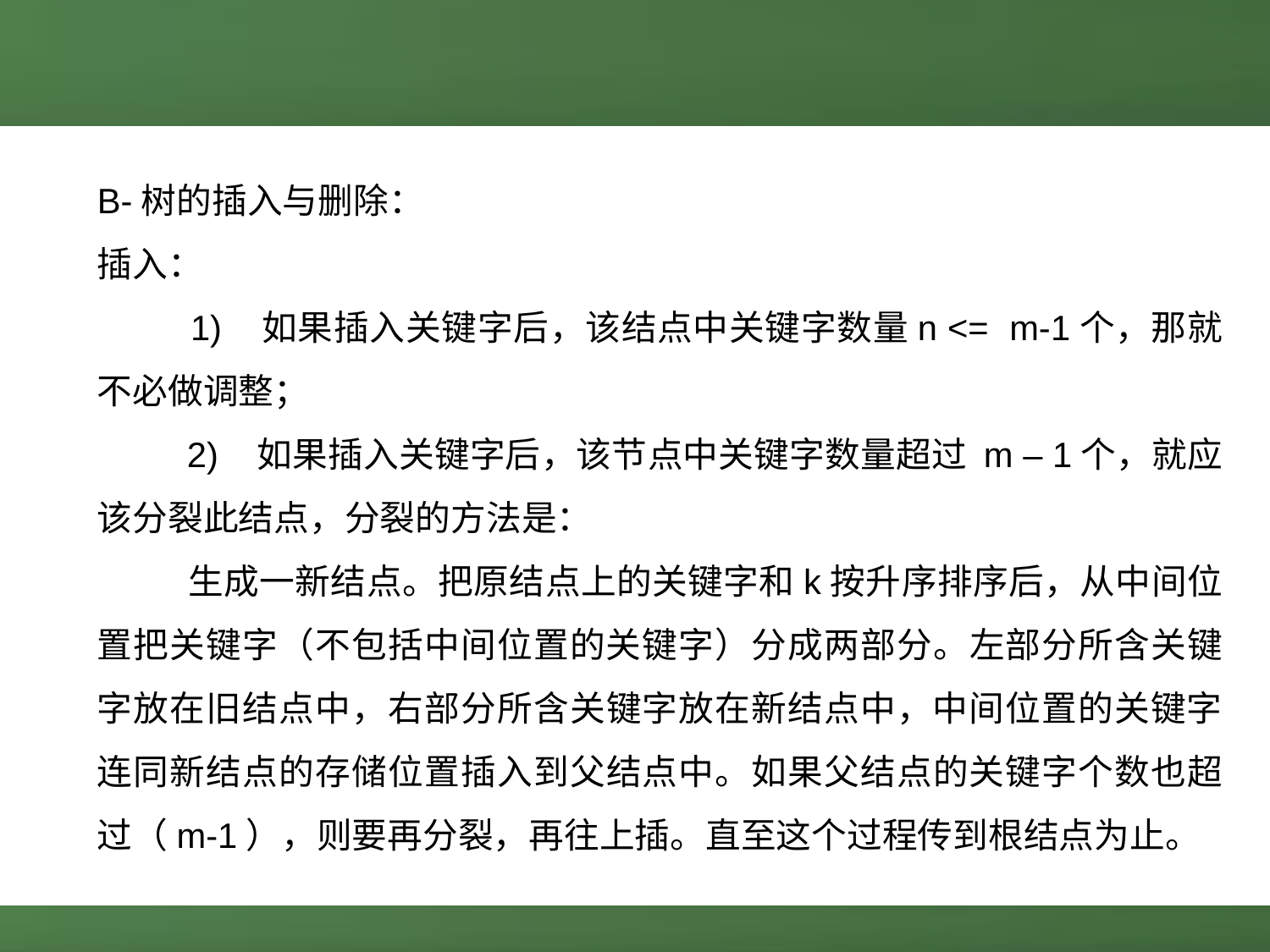

B-树的插入与删除：
插入：
         1)   如果插入关键字后，该结点中关键字数量n <=  m-1个，那就不必做调整；
         2)   如果插入关键字后，该节点中关键字数量超过 m – 1个，就应该分裂此结点，分裂的方法是：
          生成一新结点。把原结点上的关键字和k按升序排序后，从中间位置把关键字（不包括中间位置的关键字）分成两部分。左部分所含关键字放在旧结点中，右部分所含关键字放在新结点中，中间位置的关键字连同新结点的存储位置插入到父结点中。如果父结点的关键字个数也超过（m-1），则要再分裂，再往上插。直至这个过程传到根结点为止。